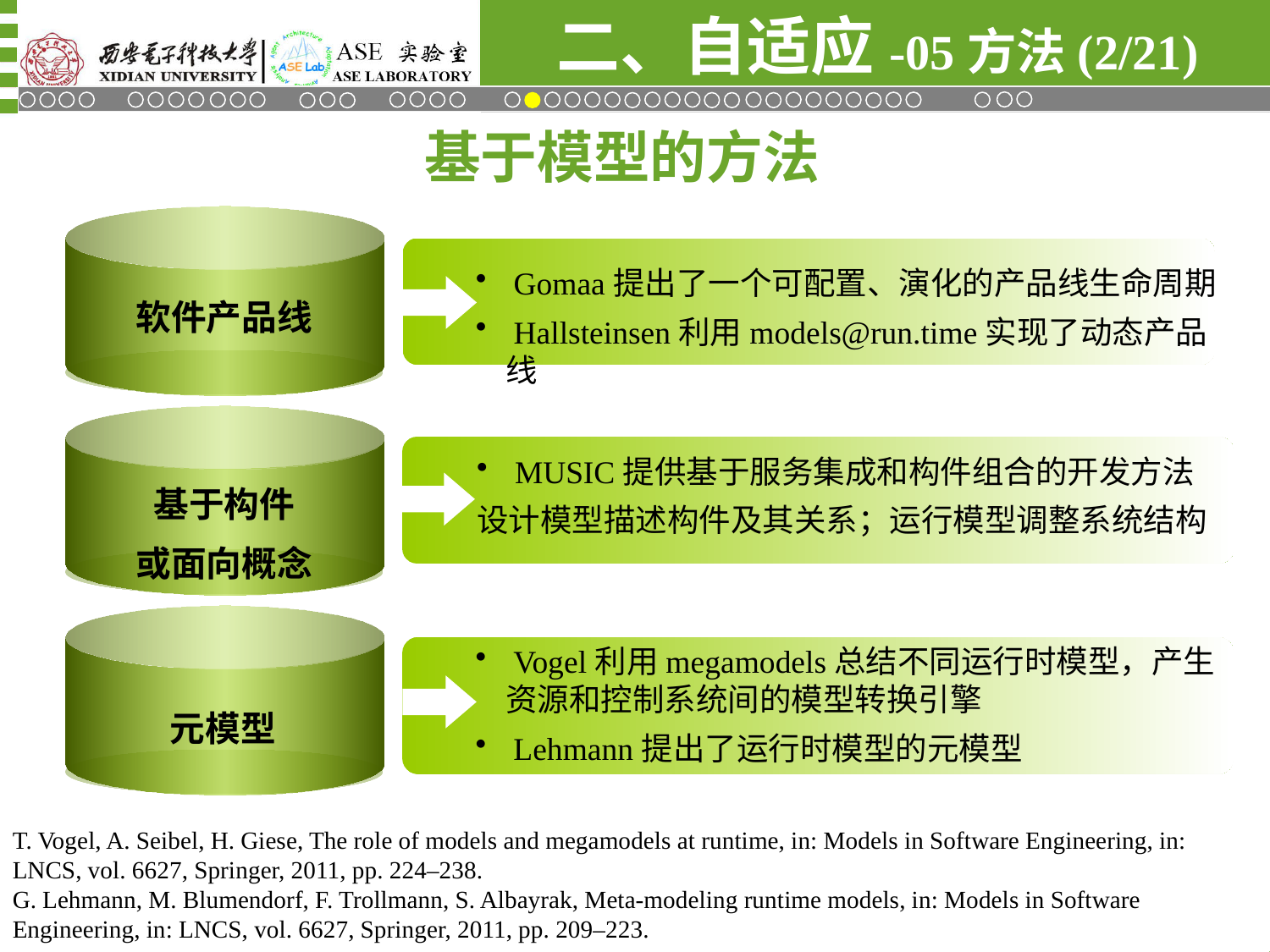

二、自适应-05方法(2/21)

基于模型的方法

 Gomaa提出了一个可配置、演化的产品线生命周期
 Hallsteinsen利用models@run.time实现了动态产品线

软件产品线

 MUSIC提供基于服务集成和构件组合的开发方法
设计模型描述构件及其关系；运行模型调整系统结构

基于构件
或面向概念

 Vogel利用megamodels总结不同运行时模型，产生资源和控制系统间的模型转换引擎
 Lehmann提出了运行时模型的元模型

元模型

T. Vogel, A. Seibel, H. Giese, The role of models and megamodels at runtime, in: Models in Software Engineering, in: LNCS, vol. 6627, Springer, 2011, pp. 224–238.
G. Lehmann, M. Blumendorf, F. Trollmann, S. Albayrak, Meta-modeling runtime models, in: Models in Software Engineering, in: LNCS, vol. 6627, Springer, 2011, pp. 209–223.
B. Morin, O. Barais, G. Nain, J.-M. Jézéquel, Taming dynamically adaptive systems using models and aspects, in: Proc. ICSE, IEEE, 2009, pp. 122–132.

H. Gomaa, M. Hussein, Dynamic software reconfiguration in software product families, in: Software Product-Family Engineering, in: LNCS, vol. 3014, Springer, 2004, pp. 435–444.
J. Floch, S. Hallsteinsen, E. Stav, F. Eliassen, K. Lund, E. Gjorven, Using architecture models for runtime adaptability, IEEE Softw. 23 (2) (2006) 62–70.
22